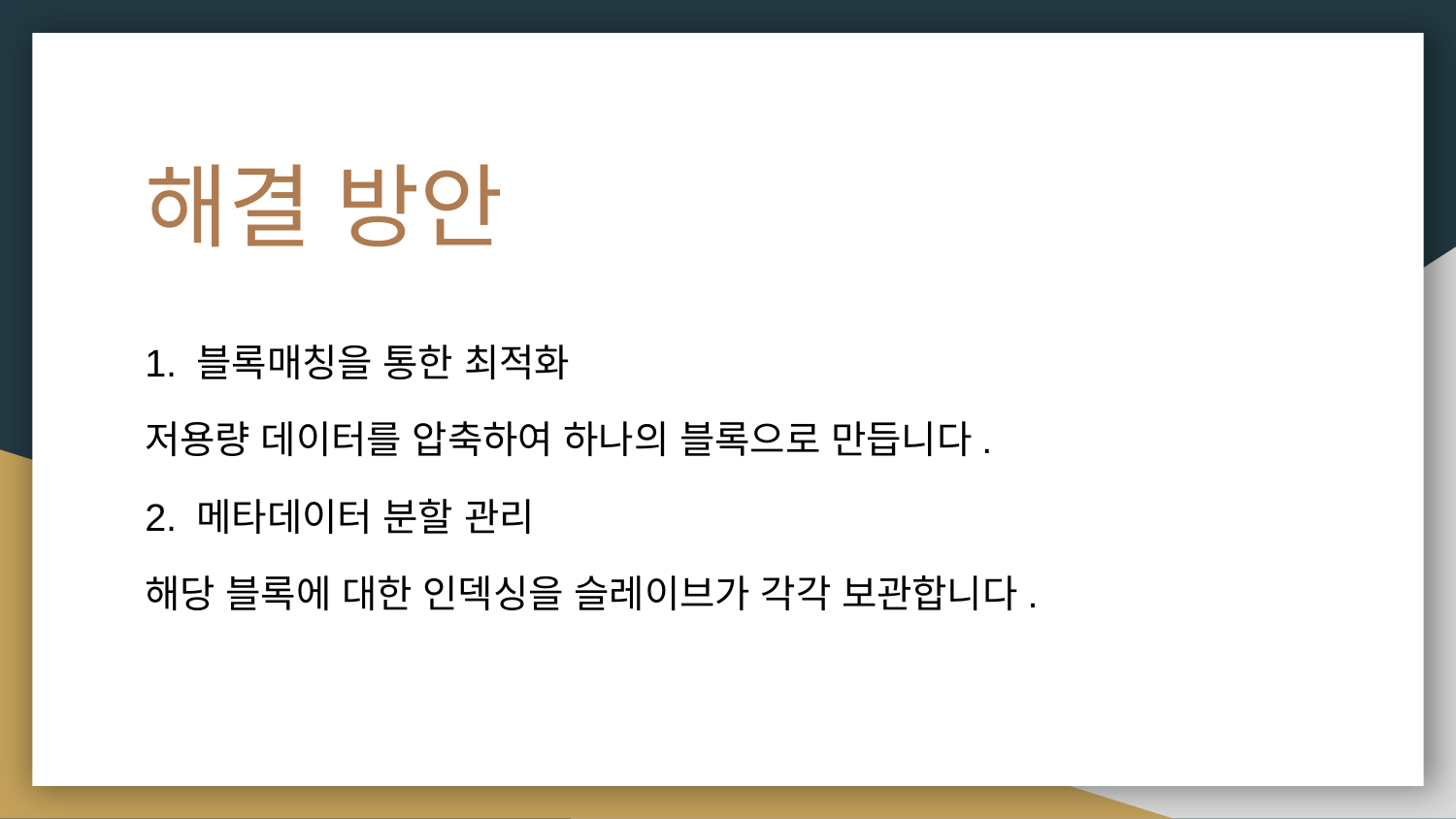

# 해결 방안
1. 블록매칭을 통한 최적화
저용량 데이터를 압축하여 하나의 블록으로 만듭니다.
2. 메타데이터 분할 관리
해당 블록에 대한 인덱싱을 슬레이브가 각각 보관합니다.